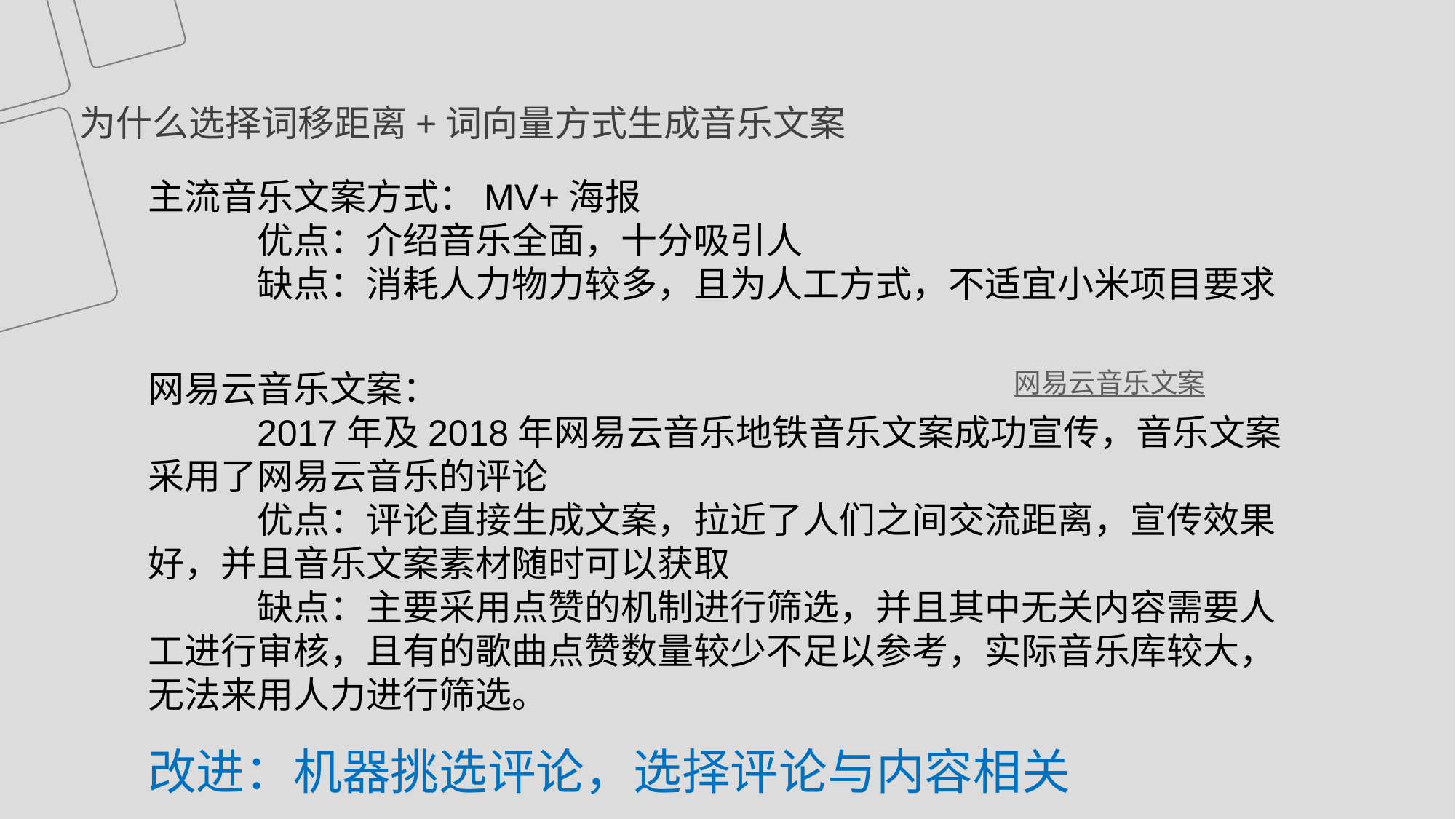

为什么选择词移距离+词向量方式生成音乐文案
主流音乐文案方式：MV+海报
	优点：介绍音乐全面，十分吸引人
	缺点：消耗人力物力较多，且为人工方式，不适宜小米项目要求
网易云音乐文案：
	2017年及2018年网易云音乐地铁音乐文案成功宣传，音乐文案采用了网易云音乐的评论
	优点：评论直接生成文案，拉近了人们之间交流距离，宣传效果好，并且音乐文案素材随时可以获取
	缺点：主要采用点赞的机制进行筛选，并且其中无关内容需要人工进行审核，且有的歌曲点赞数量较少不足以参考，实际音乐库较大，无法来用人力进行筛选。
网易云音乐文案
改进：机器挑选评论，选择评论与内容相关